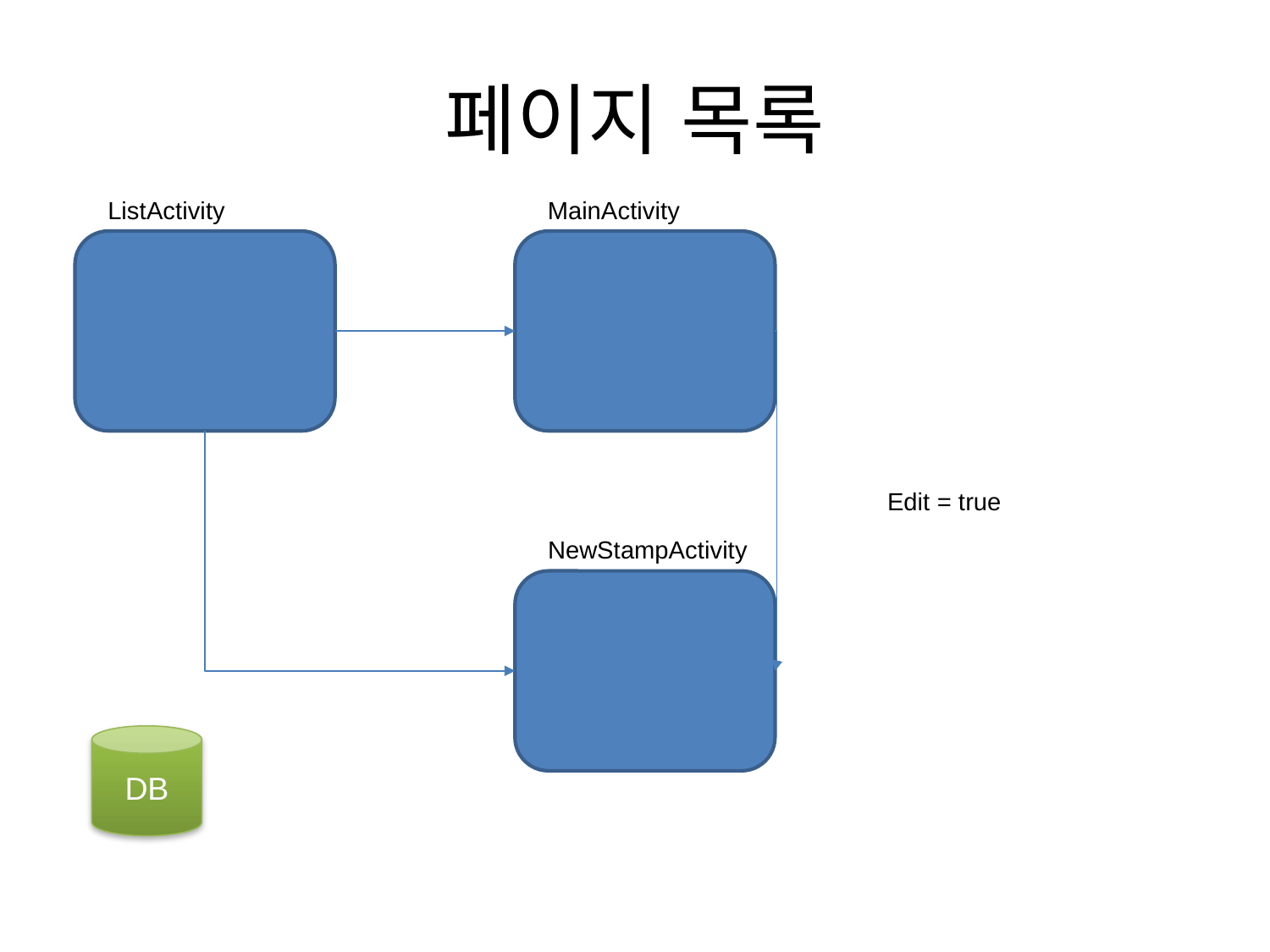

# 페이지 목록
ListActivity
MainActivity

Edit = true
NewStampActivity

DB